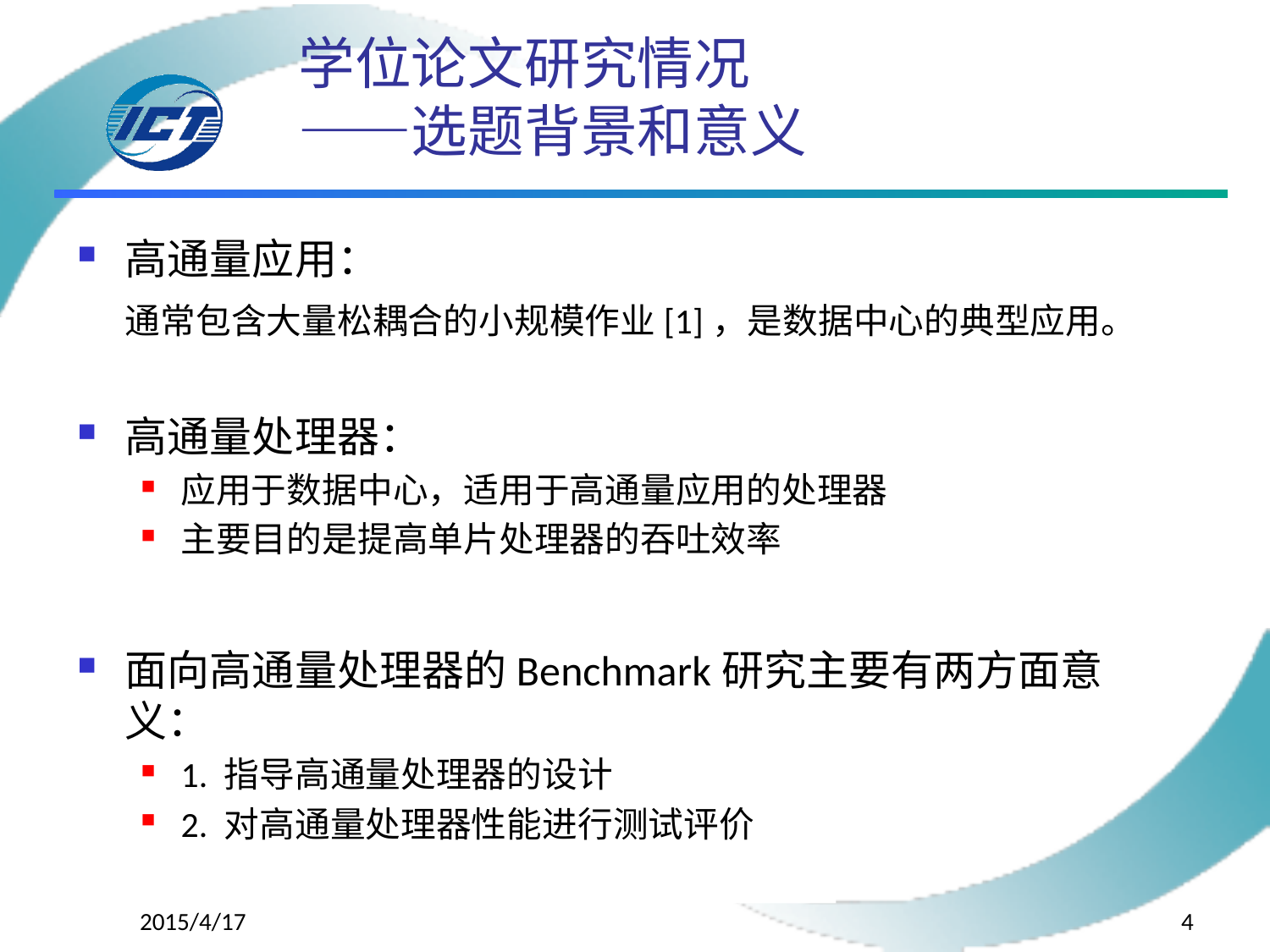

# 学位论文研究情况 ——选题背景和意义
高通量应用：
	通常包含大量松耦合的小规模作业[1]，是数据中心的典型应用。

高通量处理器：
应用于数据中心，适用于高通量应用的处理器
主要目的是提高单片处理器的吞吐效率

面向高通量处理器的Benchmark研究主要有两方面意义：
1. 指导高通量处理器的设计
2. 对高通量处理器性能进行测试评价
2015/4/17
4